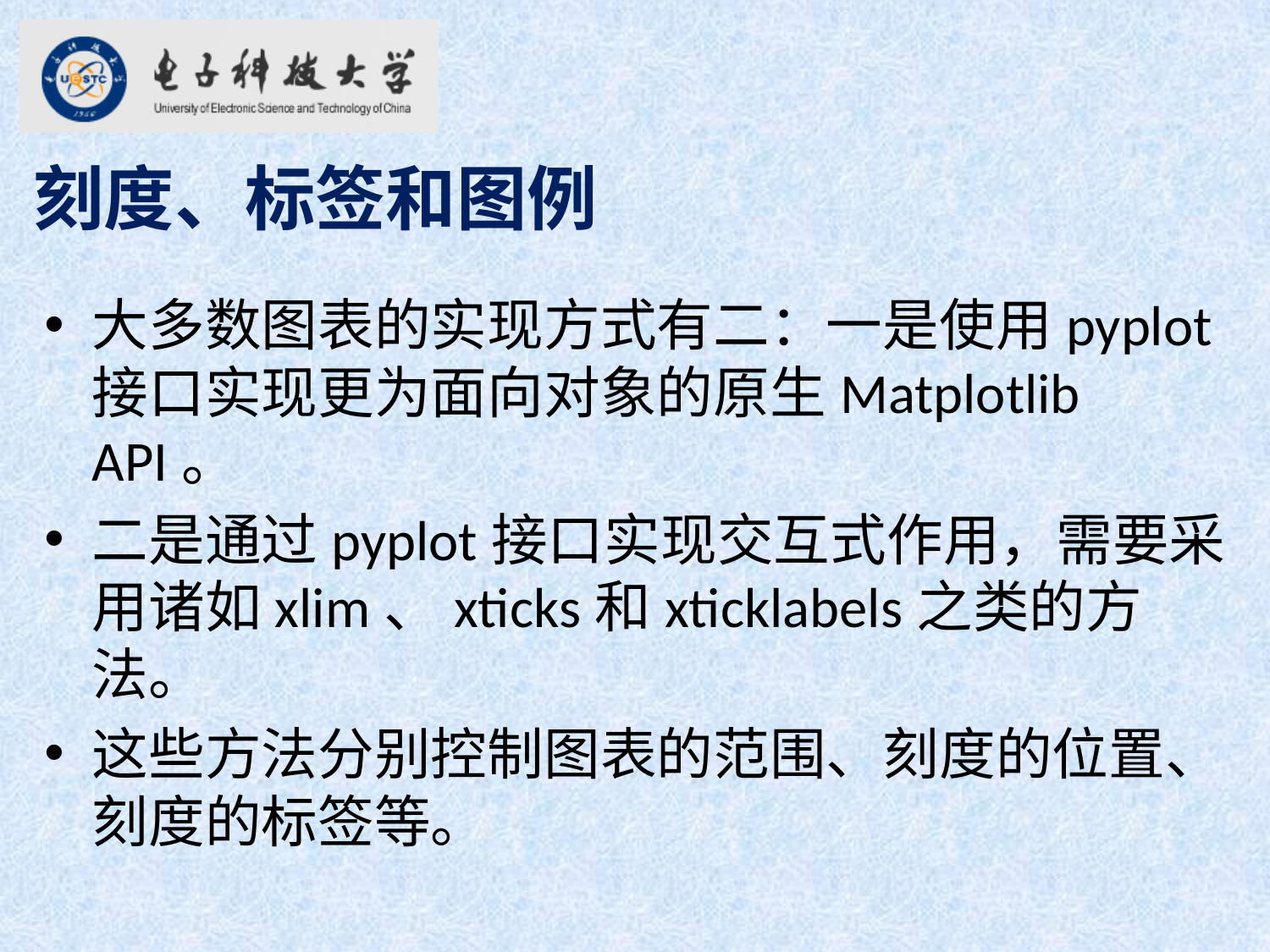

刻度、标签和图例

大多数图表的实现方式有二：一是使用pyplot接口实现更为面向对象的原生Matplotlib API。
二是通过pyplot接口实现交互式作用，需要采用诸如xlim、xticks和xticklabels之类的方法。
这些方法分别控制图表的范围、刻度的位置、刻度的标签等。